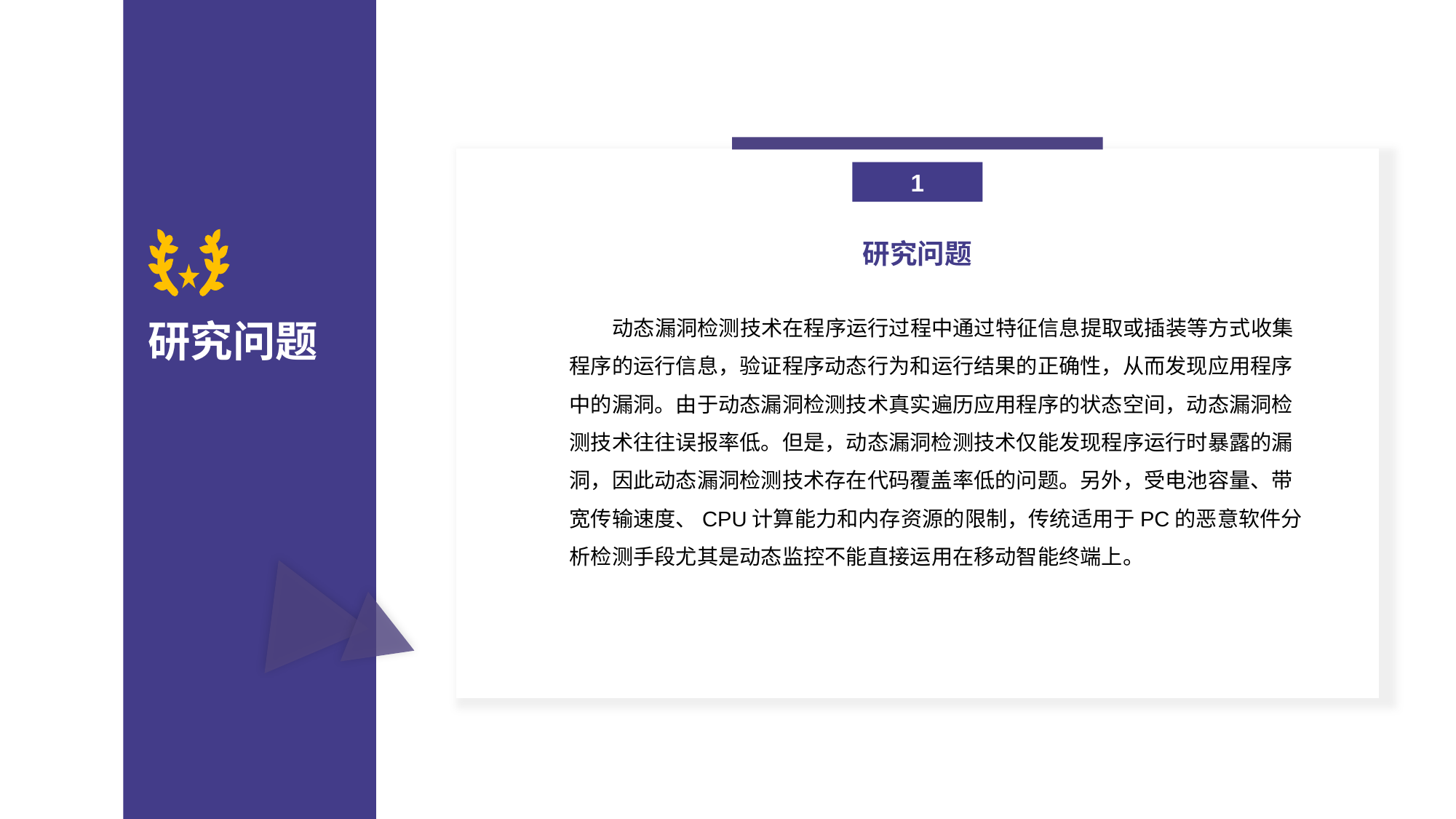

1
研究问题

        动态漏洞检测技术在程序运行过程中通过特征信息提取或插装等方式收集程序的运行信息，验证程序动态行为和运行结果的正确性，从而发现应用程序中的漏洞。由于动态漏洞检测技术真实遍历应用程序的状态空间，动态漏洞检测技术往往误报率低。但是，动态漏洞检测技术仅能发现程序运行时暴露的漏洞，因此动态漏洞检测技术存在代码覆盖率低的问题。另外，受电池容量、带宽传输速度、CPU计算能力和内存资源的限制，传统适用于PC的恶意软件分析检测手段尤其是动态监控不能直接运用在移动智能终端上。
研究问题